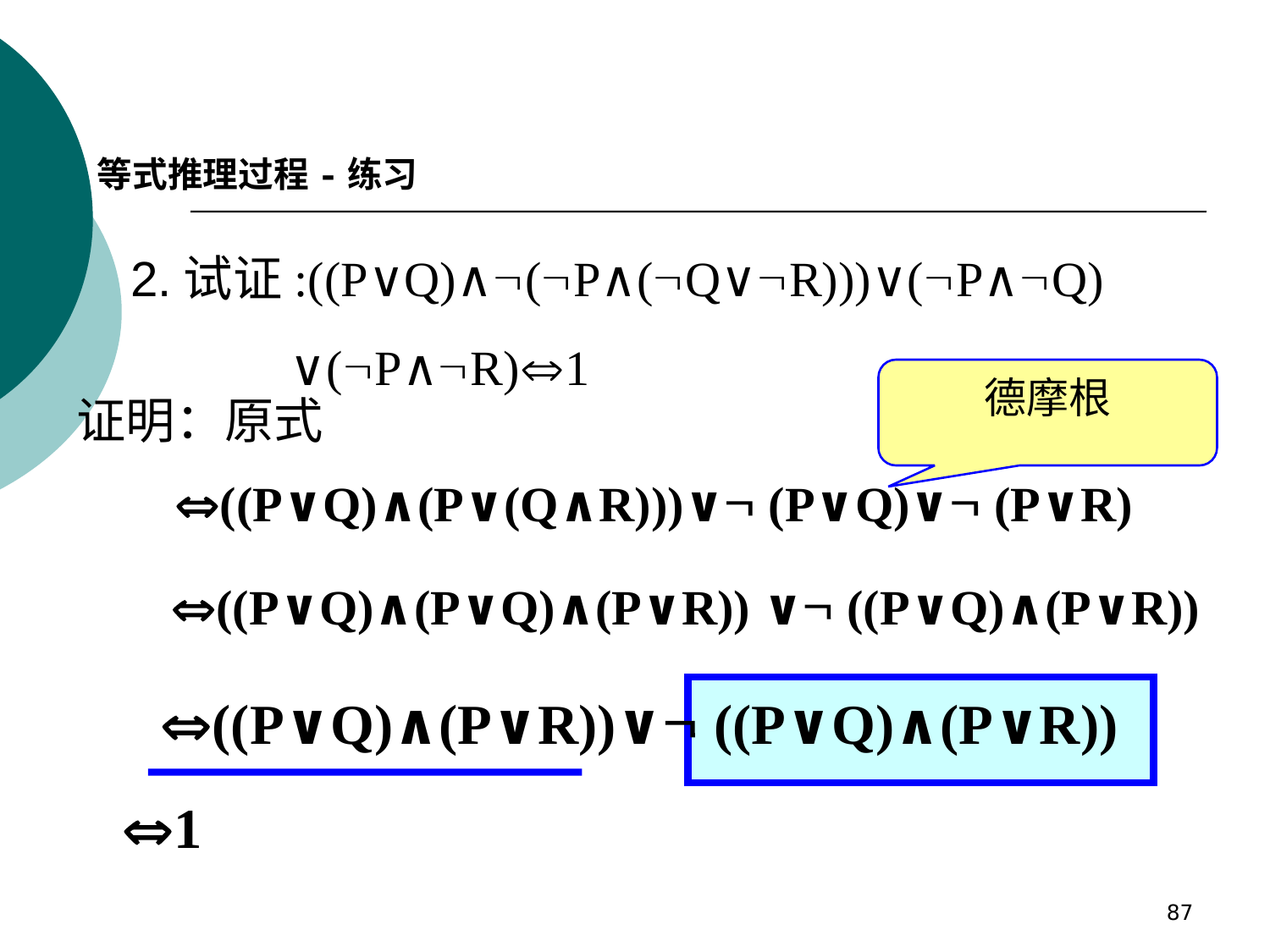

等式推理过程-练习
2.试证:((P∨Q)∧¬(¬P∧(¬Q∨¬R)))∨(¬P∧¬Q)
             ∨(¬P∧¬R)⇔1
德摩根
证明：原式
⇔((P∨Q)∧(P∨(Q∧R)))∨¬ (P∨Q)∨¬ (P∨R)
⇔((P∨Q)∧(P∨Q)∧(P∨R)) ∨¬ ((P∨Q)∧(P∨R))

⇔((P∨Q)∧(P∨R))∨¬ ((P∨Q)∧(P∨R))

⇔1
87